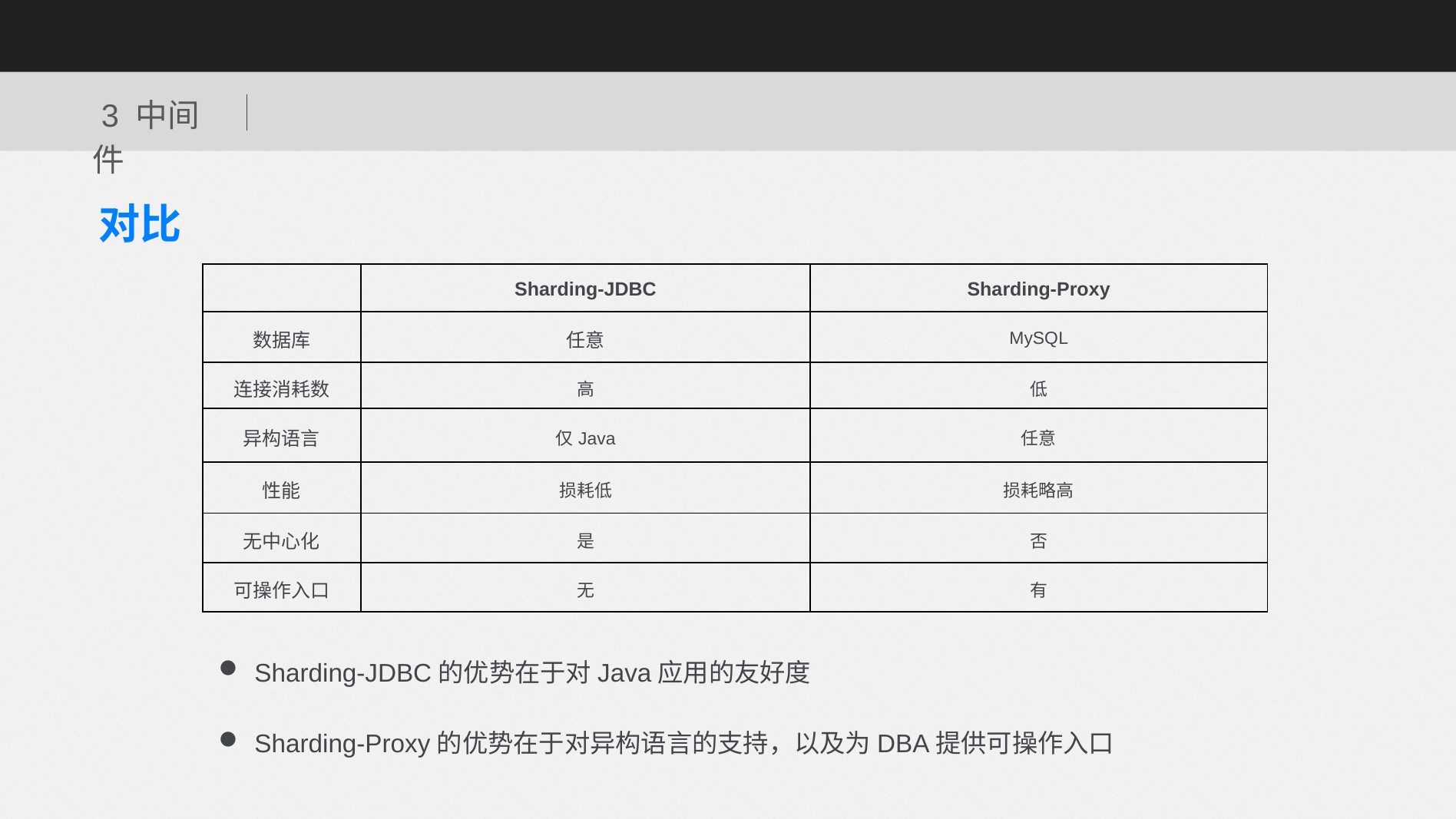

3 中间件

对比
|  | Sharding-JDBC | Sharding-Proxy |
| --- | --- | --- |
| 数据库 | 任意 | MySQL |
| 连接消耗数 | 高 | 低 |
| 异构语言 | 仅Java | 任意 |
| 性能 | 损耗低 | 损耗略高 |
| 无中心化 | 是 | 否 |
| 可操作入口 | 无 | 有 |
Sharding-JDBC的优势在于对Java应用的友好度

Sharding-Proxy的优势在于对异构语言的支持，以及为DBA提供可操作入口